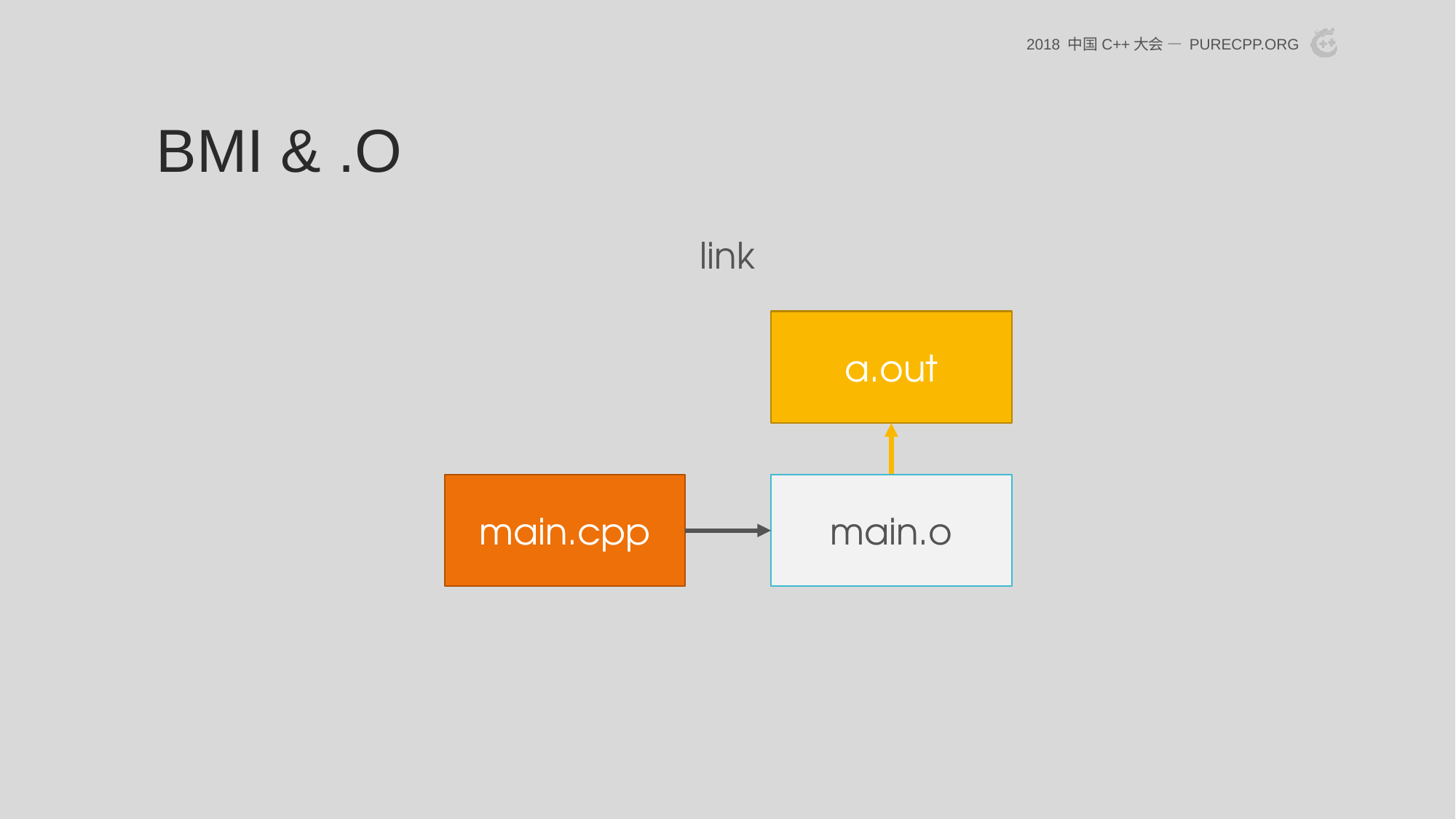

# BMI & .o
2018 中国C++大会 — purecpp.org
link
a.out
main.cpp
main.o